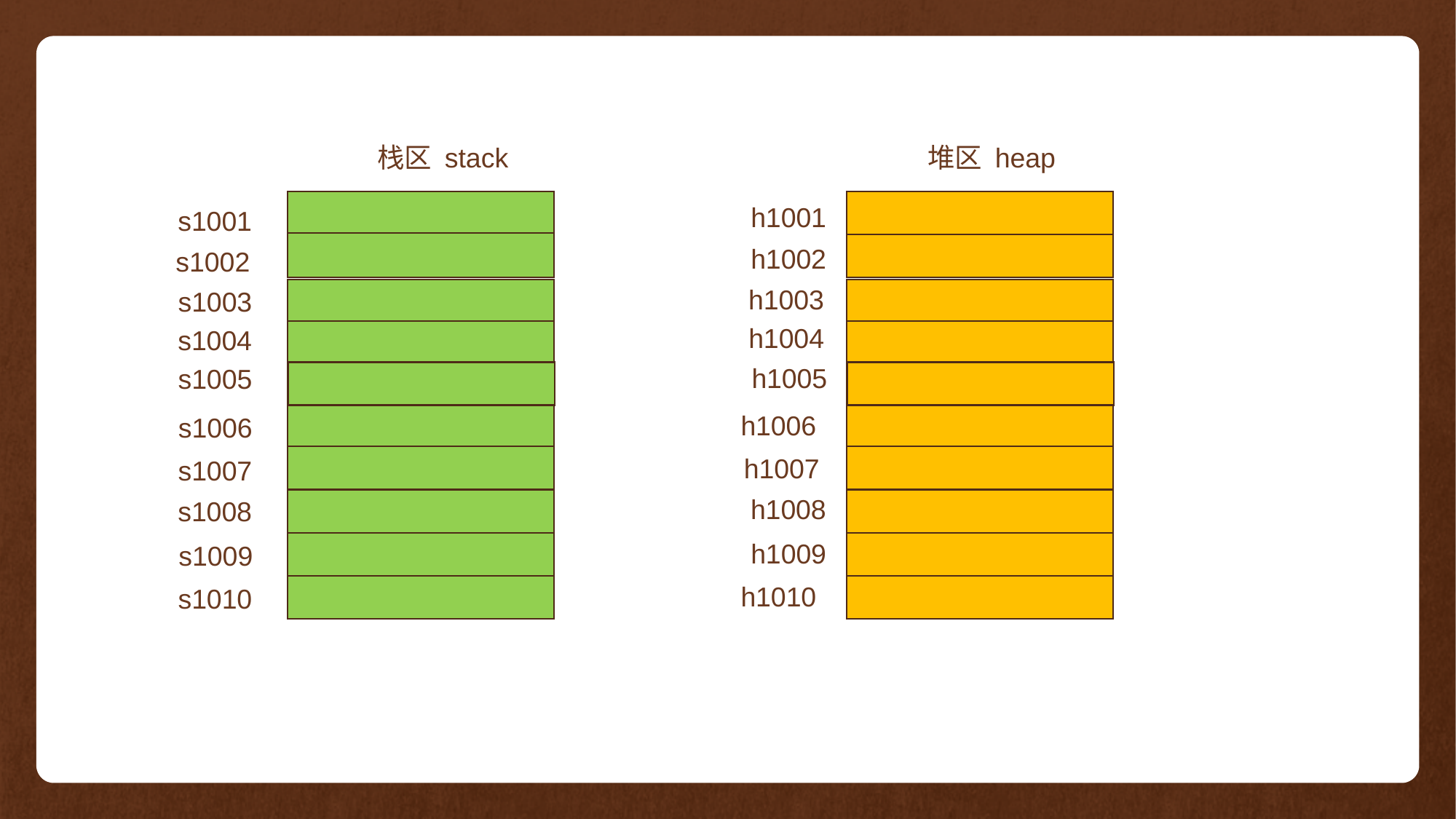

栈区 stack
堆区 heap

h1001
s1001
h1002
s1002
h1003
s1003
h1004
s1004
h1005
s1005
h1006
s1006
h1007
s1007
h1008
s1008
h1009
s1009
h1010
s1010